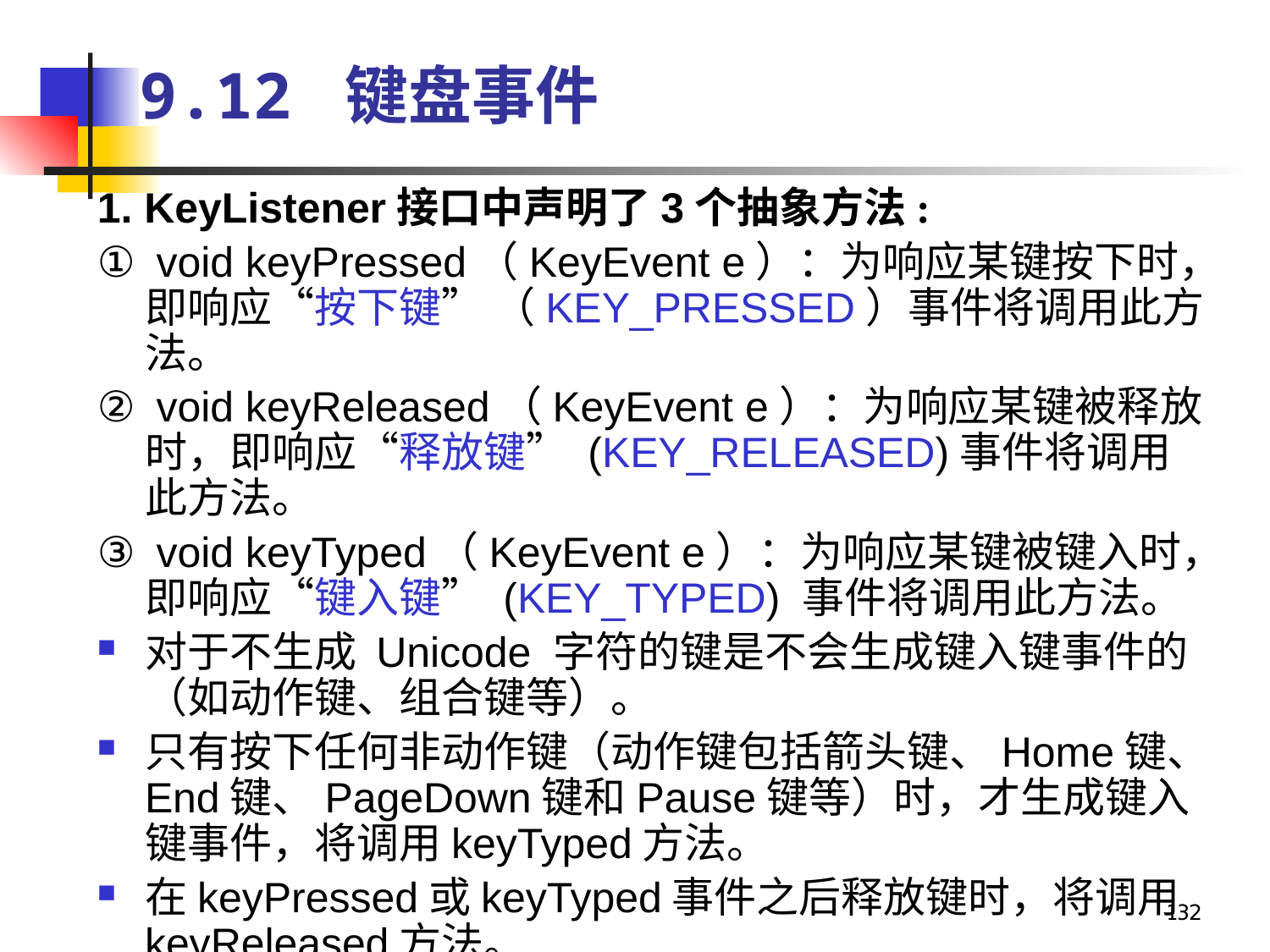

# 9.12 键盘事件
1. KeyListener接口中声明了3个抽象方法:
①  void keyPressed（KeyEvent e）：为响应某键按下时，即响应“按下键” （KEY_PRESSED）事件将调用此方法。
②  void keyReleased（KeyEvent e）：为响应某键被释放时，即响应“释放键” (KEY_RELEASED)事件将调用此方法。
③  void keyTyped（KeyEvent e）：为响应某键被键入时，即响应“键入键” (KEY_TYPED) 事件将调用此方法。
对于不生成 Unicode 字符的键是不会生成键入键事件的（如动作键、组合键等）。
只有按下任何非动作键（动作键包括箭头键、Home键、End键、PageDown键和Pause键等）时，才生成键入键事件，将调用keyTyped方法。
在keyPressed或keyTyped事件之后释放键时，将调用keyReleased方法。